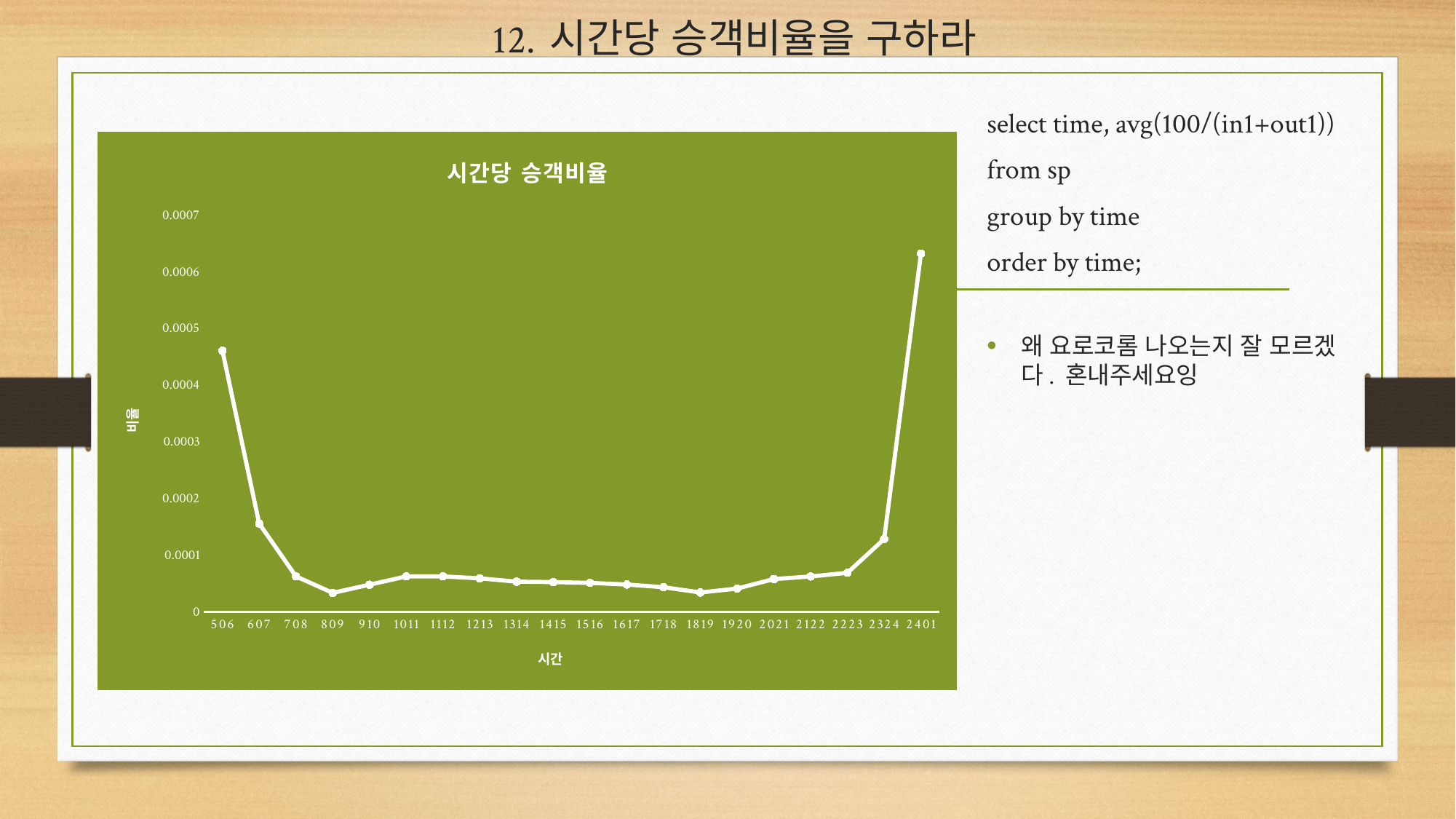

# 12. 시간당 승객비율을 구하라
select time, avg(100/(in1+out1))
from sp
group by time
order by time;

### Chart: 시간당 승객비율

| Category | 요약 |
|---|---|
| 506 | 0.000461105884839594 |
| 607 | 0.000155825434375745 |
| 708 | 6.27055206126241e-05 |
| 809 | 3.34419305387822e-05 |
| 910 | 4.79009123104259e-05 |
| 1011 | 6.2535863840333e-05 |
| 1112 | 6.25547183174047e-05 |
| 1213 | 5.90957114778808e-05 |
| 1314 | 5.33167242547492e-05 |
| 1415 | 5.25577882053792e-05 |
| 1516 | 5.10586136921862e-05 |
| 1617 | 4.82204851358272e-05 |
| 1718 | 4.34087491819463e-05 |
| 1819 | 3.42023803678229e-05 |
| 1920 | 4.10772592601653e-05 |
| 2021 | 5.78705364044606e-05 |
| 2122 | 6.24415866656002e-05 |
| 2223 | 6.9005027451451e-05 |
| 2324 | 0.000128497953138817 |
| 2401 | 0.000632655608533143 |
왜 요로코롬 나오는지 잘 모르겠다. 혼내주세요잉